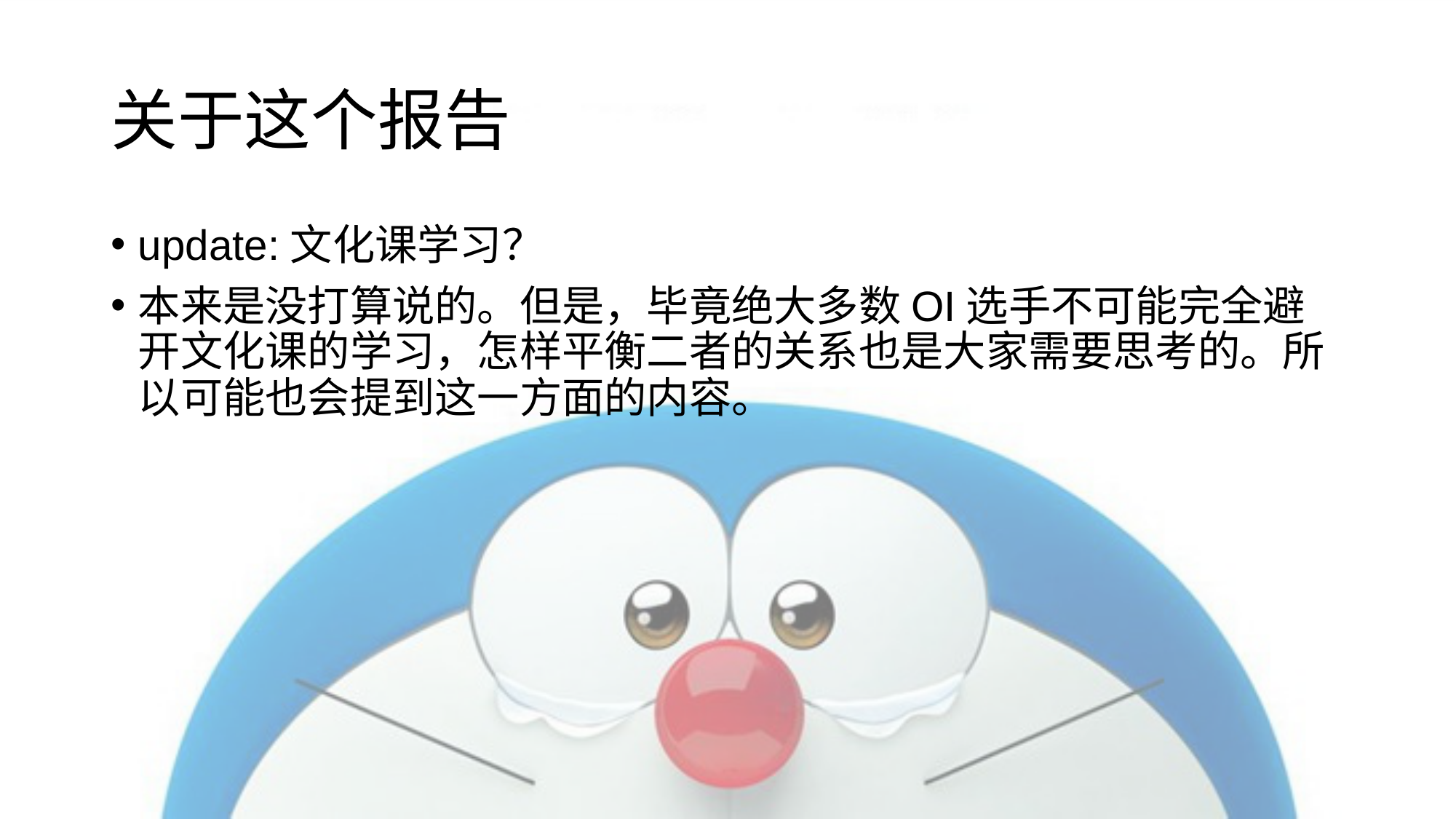

# 关于这个报告
update:文化课学习？
本来是没打算说的。但是，毕竟绝大多数OI选手不可能完全避开文化课的学习，怎样平衡二者的关系也是大家需要思考的。所以可能也会提到这一方面的内容。